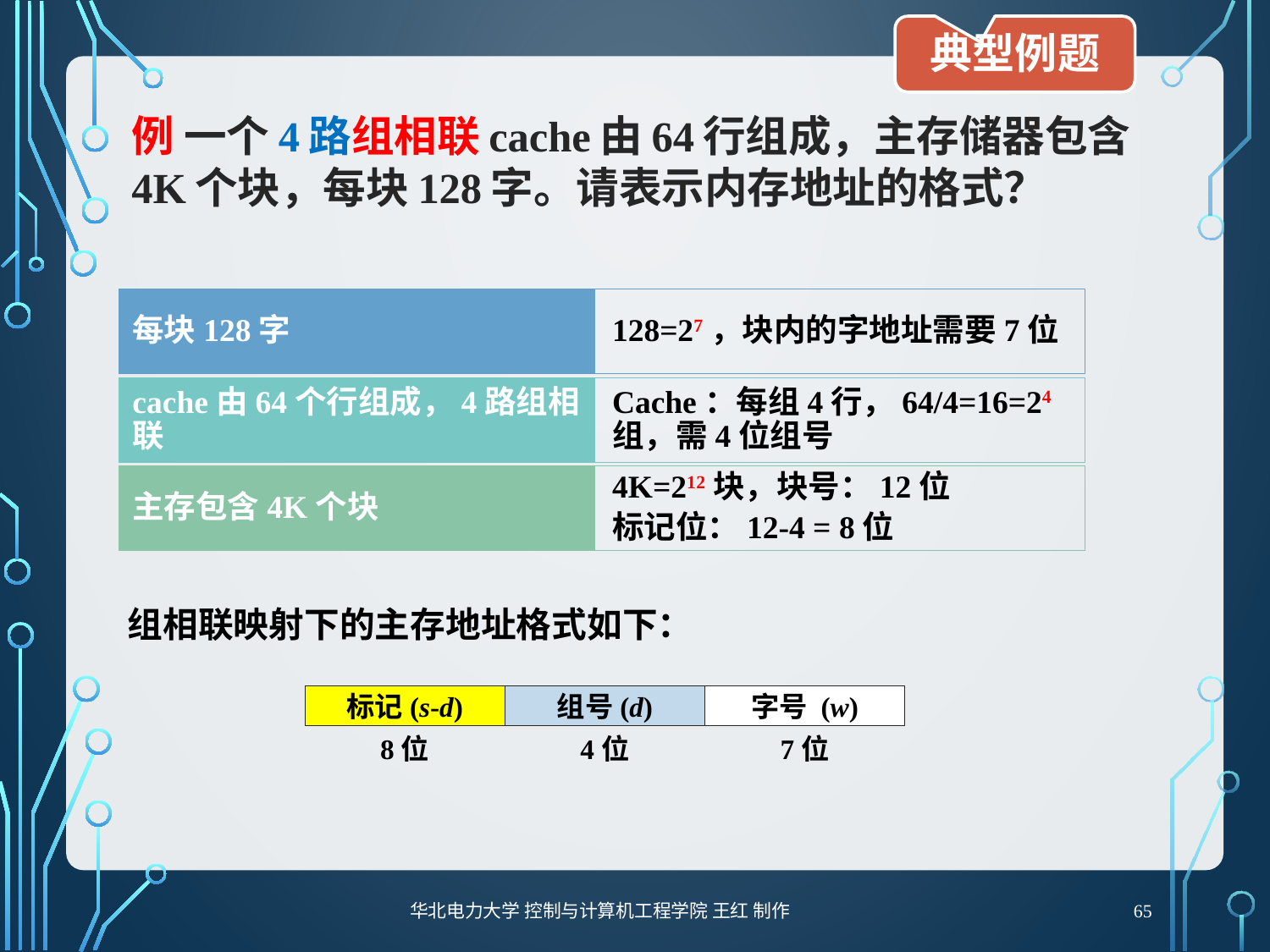

典型例题
# 例 一个4路组相联cache由64行组成，主存储器包含4K个块，每块128字。请表示内存地址的格式？
每块128字
128=27，块内的字地址需要7位
cache由64个行组成，4路组相联
Cache：每组4行，64/4=16=24组，需4位组号
主存包含4K个块
4K=212块，块号：12位
标记位：12-4 = 8位
组相联映射下的主存地址格式如下：
标记(s-d)
组号(d)
字号 (w)
8位
4位
7位
65
华北电力大学 控制与计算机工程学院 王红 制作